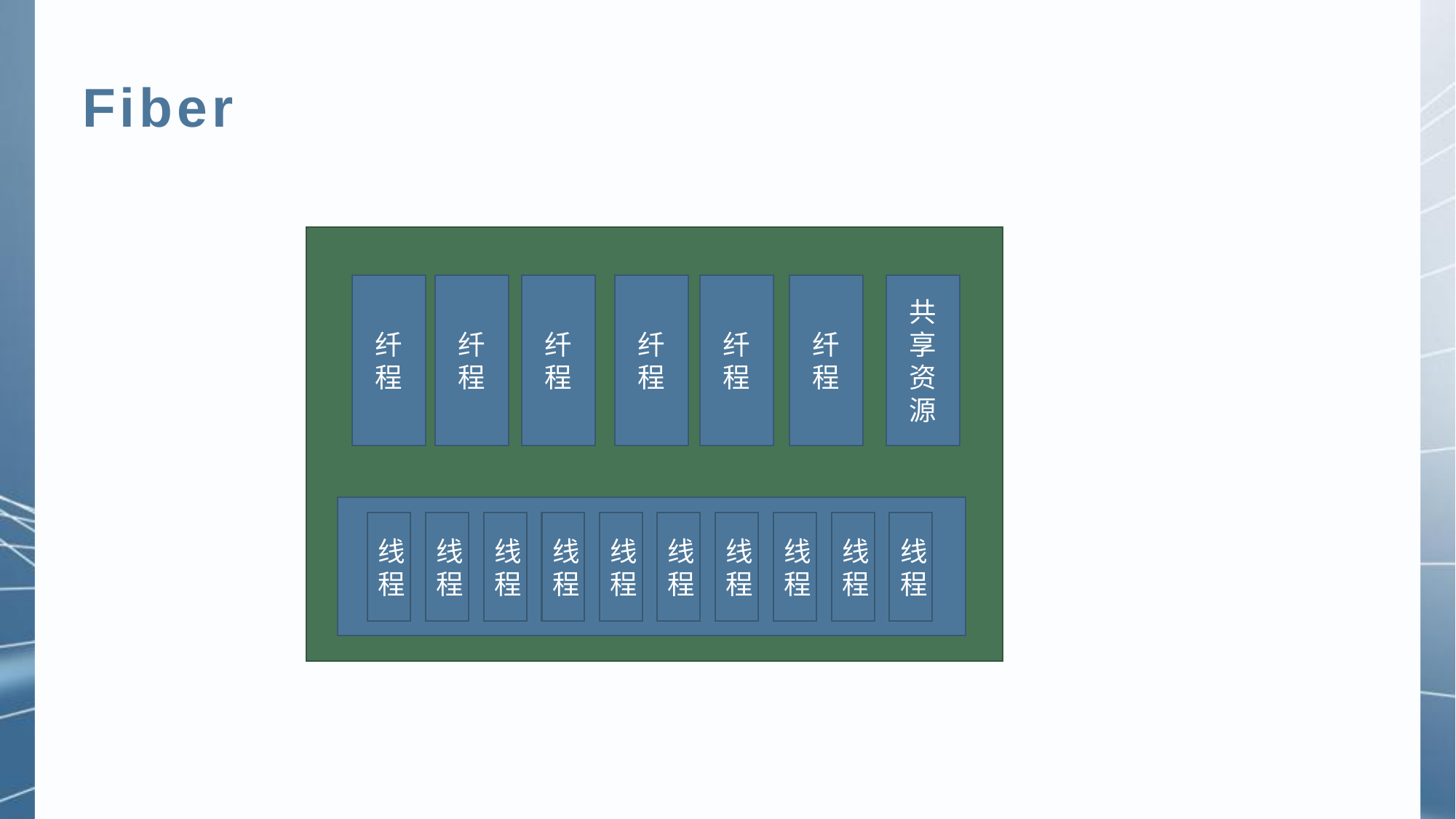

Fiber

纤程
纤程
纤程
纤程
纤程
纤程
共享资源

线程
线程
线程
线程
线程
线程
线程
线程
线程
线程